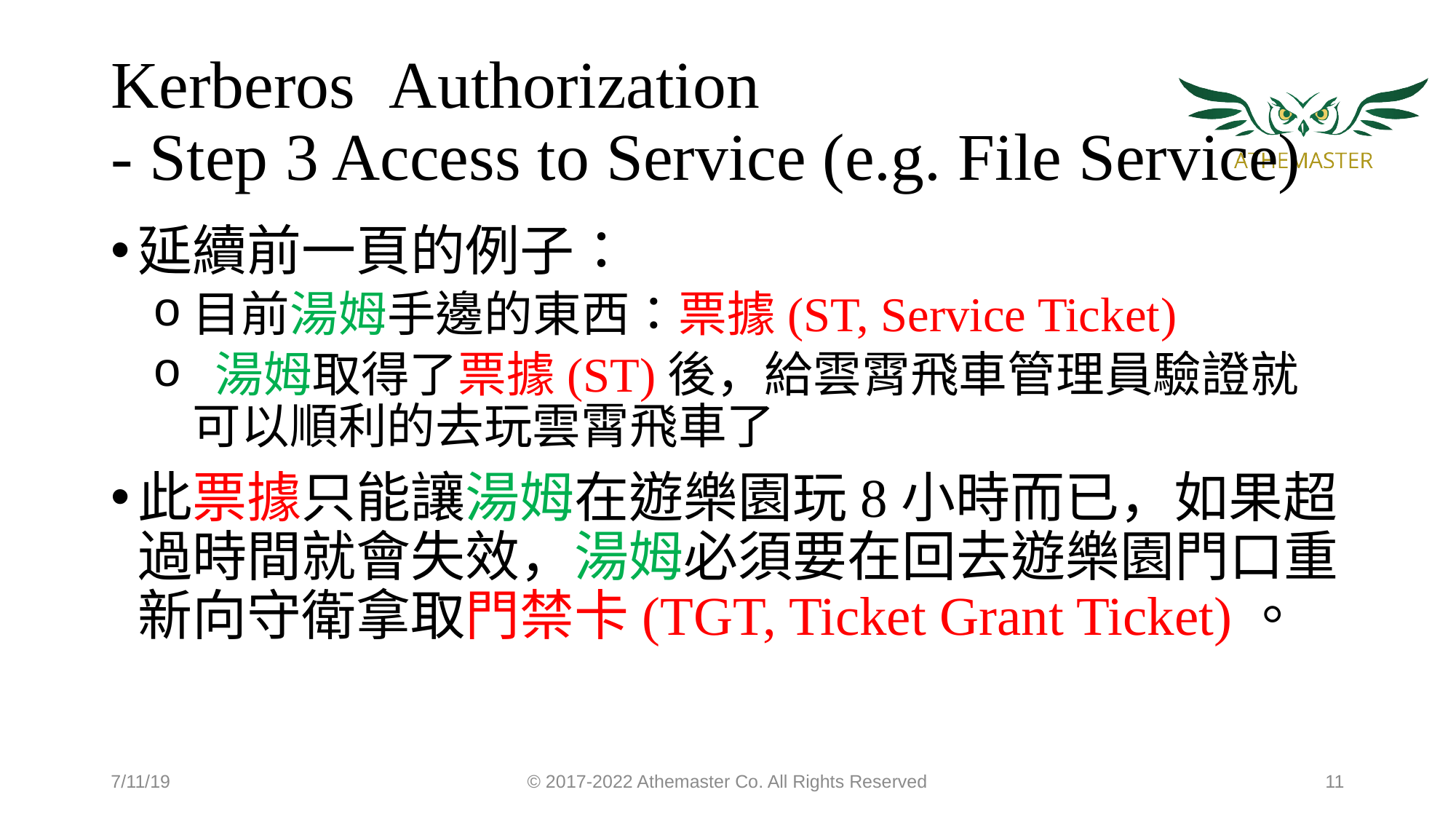

# Kerberos  Authorization - Step 3 Access to Service (e.g. File Service)
延續前一頁的例子：
目前湯姆手邊的東西：票據(ST, Service Ticket)
 湯姆取得了票據(ST)後，給雲霄飛車管理員驗證就可以順利的去玩雲霄飛車了
此票據只能讓湯姆在遊樂園玩8小時而已，如果超過時間就會失效，湯姆必須要在回去遊樂園門口重新向守衛拿取門禁卡(TGT, Ticket Grant Ticket)。

7/11/19
© 2017-2022 Athemaster Co. All Rights Reserved
11